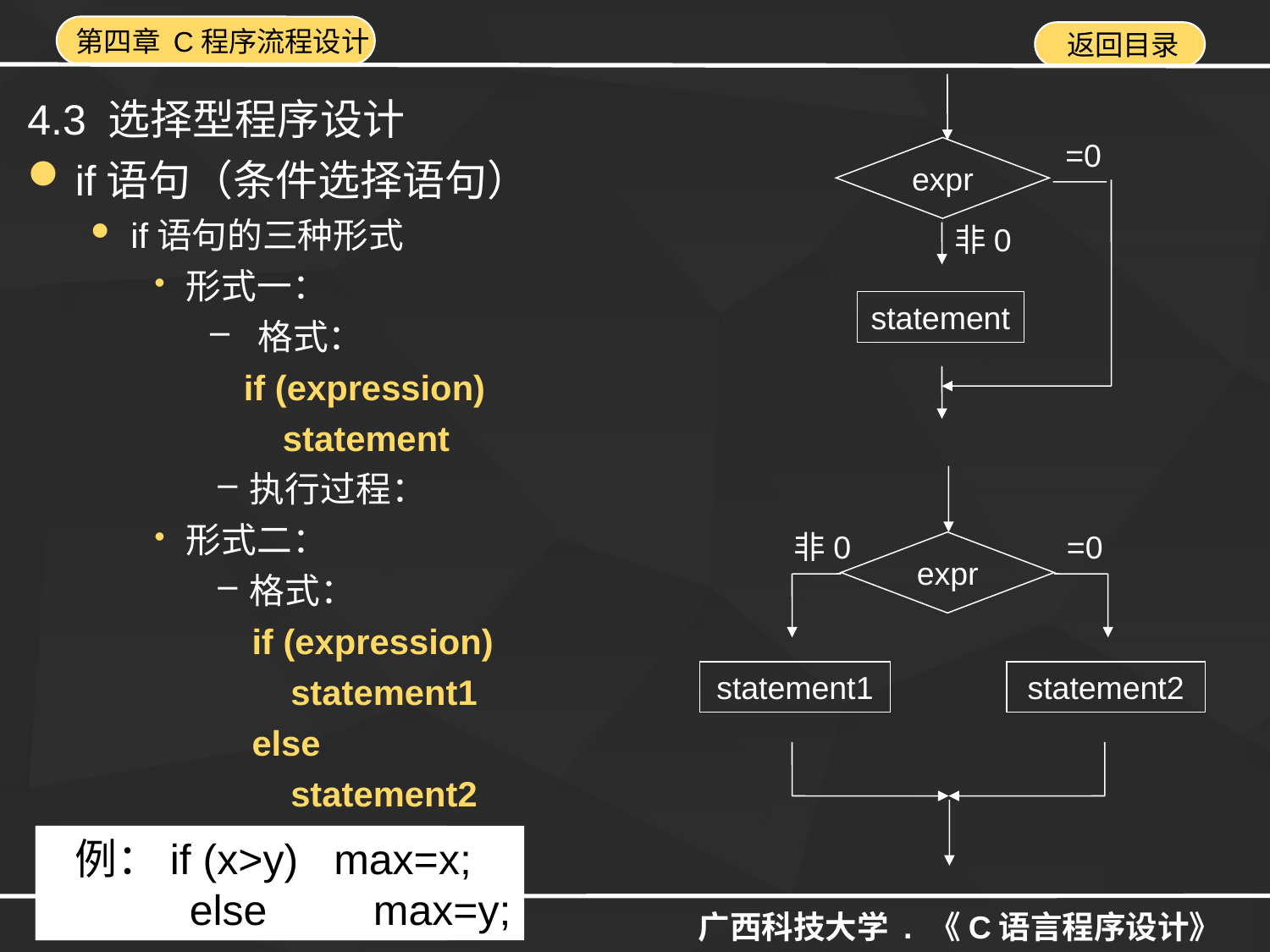

=0
expr

非0

statement

4.3 选择型程序设计
if语句（条件选择语句）
if语句的三种形式
形式一：
格式：
          if (expression)
              statement
执行过程：
形式二：
格式：
          if (expression)
              statement1
          else
              statement2
执行过程：

非0
=0
expr

statement1
statement2

例：if (x>y)
            printf(“%d”,x);
例：if (x>y)   max=x;
             else         max=y;